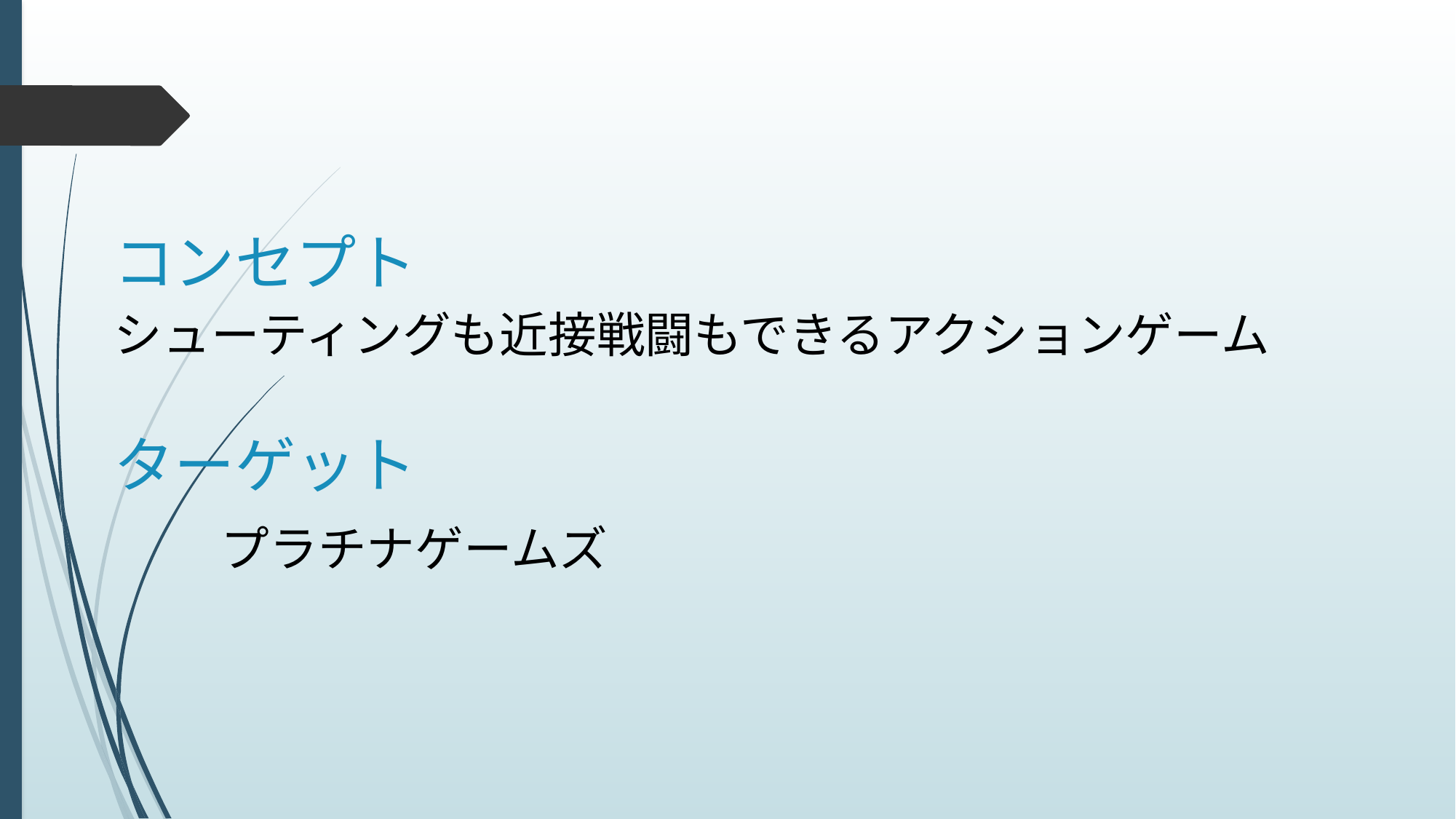

# コンセプト
シューティングも近接戦闘もできるアクションゲーム
ターゲット
プラチナゲームズ